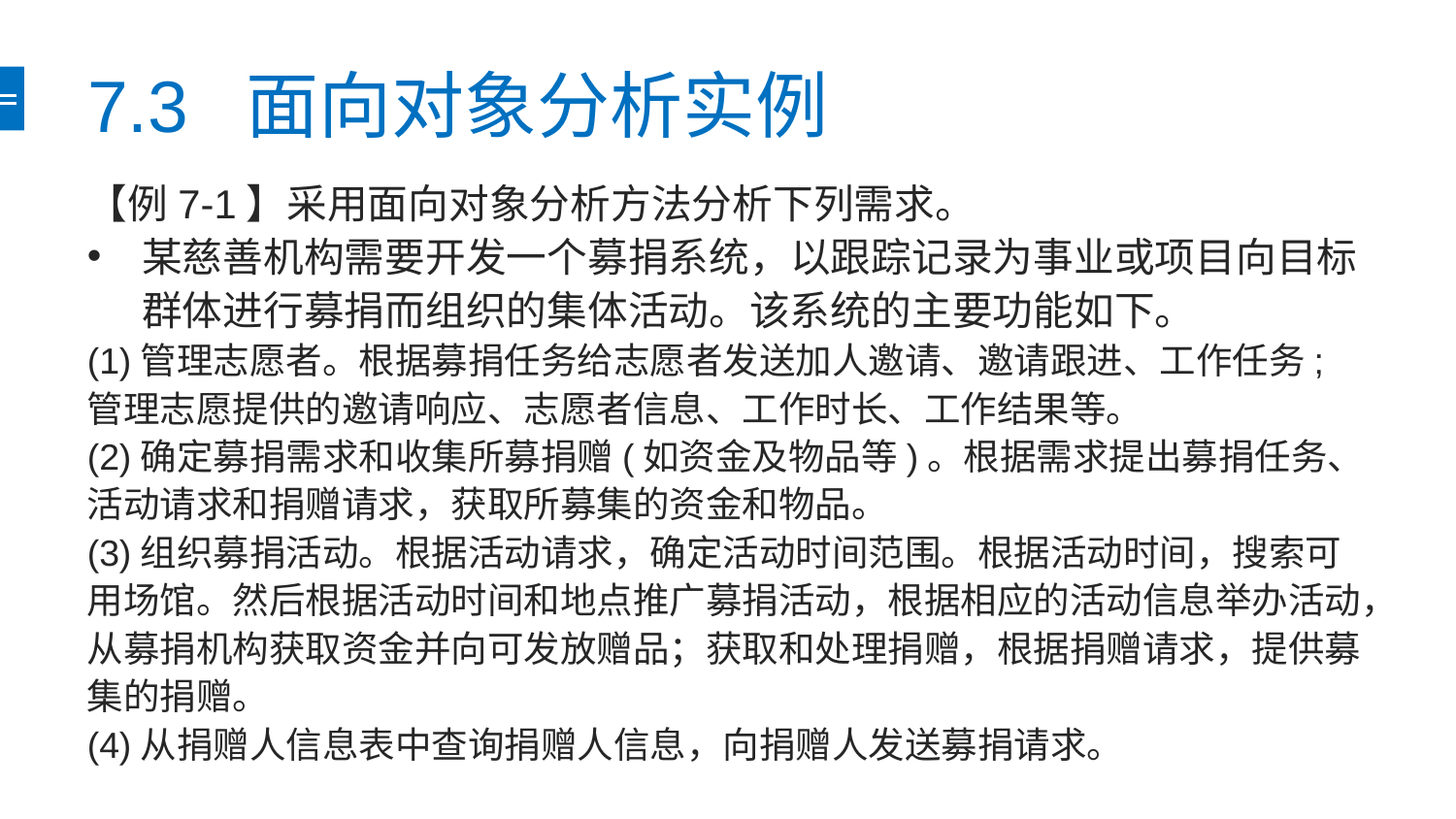

# 7.3  面向对象分析实例
【例7-1】采用面向对象分析方法分析下列需求。
某慈善机构需要开发一个募捐系统，以跟踪记录为事业或项目向目标群体进行募捐而组织的集体活动。该系统的主要功能如下。
(1)管理志愿者。根据募捐任务给志愿者发送加人邀请、邀请跟进、工作任务;管理志愿提供的邀请响应、志愿者信息、工作时长、工作结果等。
(2)确定募捐需求和收集所募捐赠(如资金及物品等)。根据需求提出募捐任务、活动请求和捐赠请求，获取所募集的资金和物品。
(3)组织募捐活动。根据活动请求，确定活动时间范围。根据活动时间，搜索可用场馆。然后根据活动时间和地点推广募捐活动，根据相应的活动信息举办活动，从募捐机构获取资金并向可发放赠品；获取和处理捐赠，根据捐赠请求，提供募集的捐赠。
(4)从捐赠人信息表中查询捐赠人信息，向捐赠人发送募捐请求。